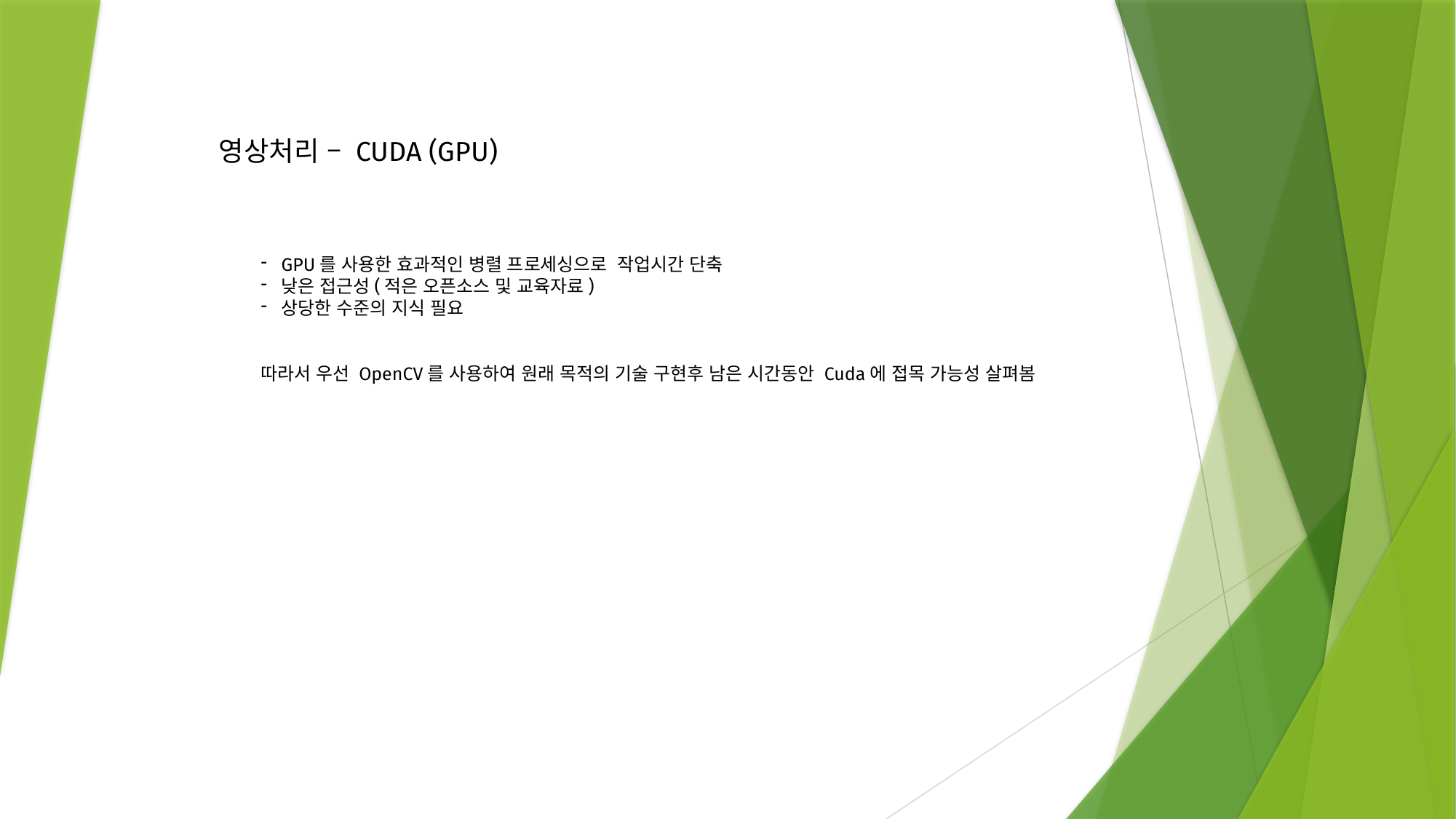

영상처리 – CUDA (GPU)

GPU를 사용한 효과적인 병렬 프로세싱으로  작업시간 단축
낮은 접근성(적은 오픈소스 및 교육자료)
상당한 수준의 지식 필요

따라서 우선 OpenCV를 사용하여 원래 목적의 기술 구현후 남은 시간동안 Cuda에 접목 가능성 살펴봄